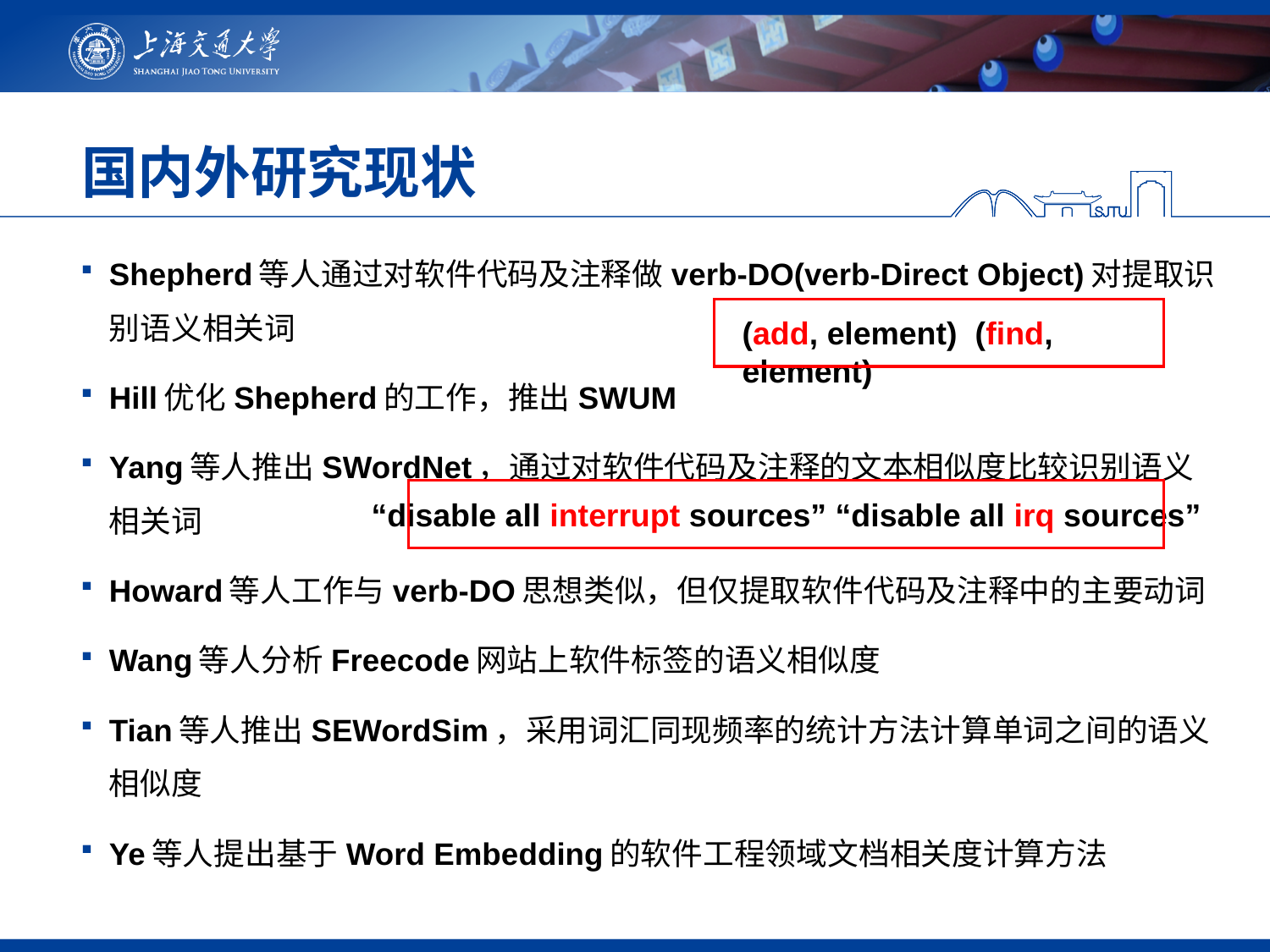

# 国内外研究现状
Shepherd等人通过对软件代码及注释做verb-DO(verb-Direct Object)对提取识别语义相关词
Hill优化Shepherd的工作，推出SWUM
Yang等人推出SWordNet，通过对软件代码及注释的文本相似度比较识别语义相关词
Howard等人工作与verb-DO思想类似，但仅提取软件代码及注释中的主要动词
Wang等人分析Freecode网站上软件标签的语义相似度
Tian等人推出SEWordSim，采用词汇同现频率的统计方法计算单词之间的语义相似度
Ye等人提出基于Word Embedding的软件工程领域文档相关度计算方法

(add, element)  (find, element)

“disable all interrupt sources” “disable all irq sources”